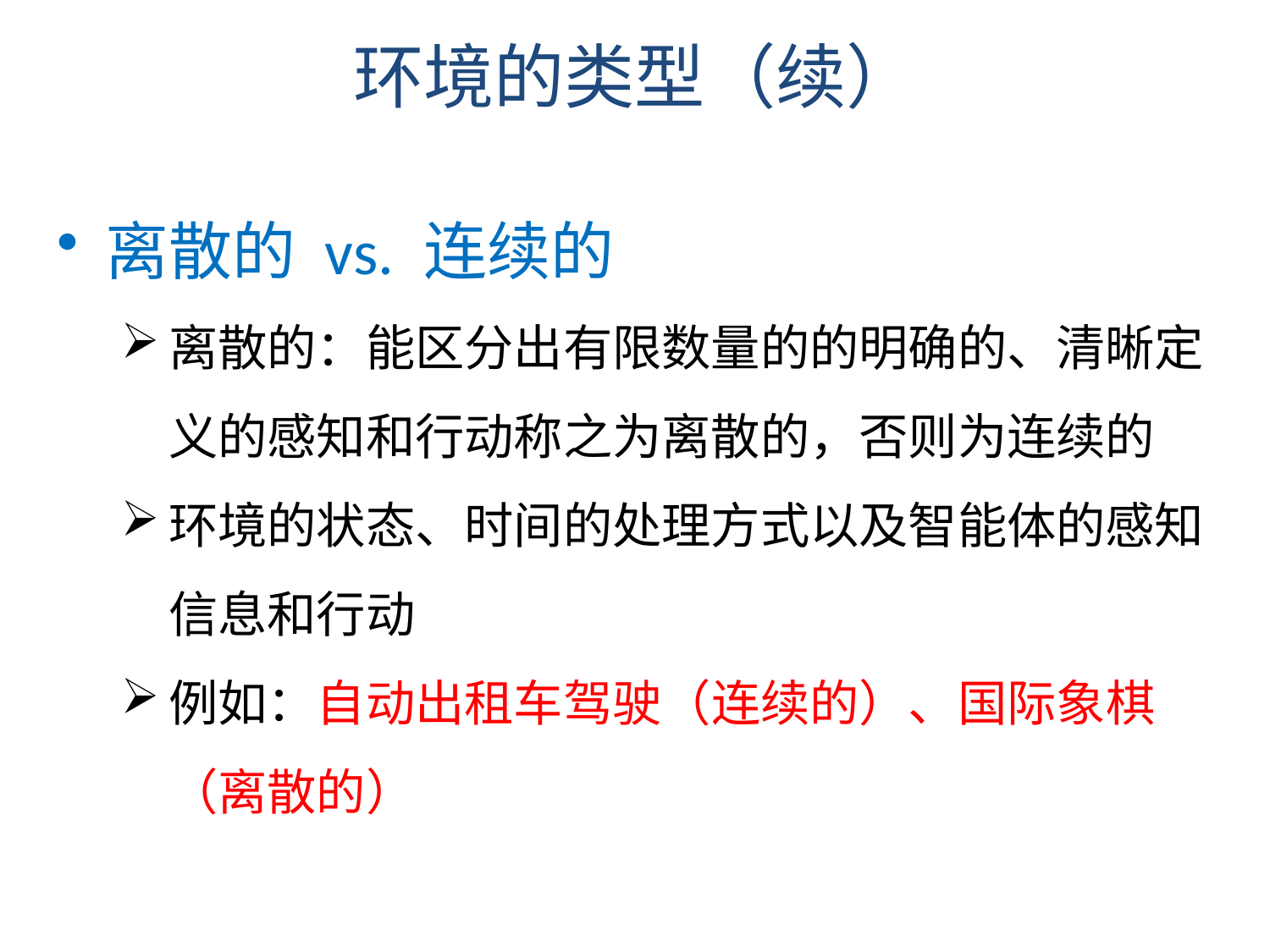

环境的类型（续）

离散的 vs. 连续的
离散的：能区分出有限数量的的明确的、清晰定义的感知和行动称之为离散的，否则为连续的
环境的状态、时间的处理方式以及智能体的感知信息和行动
例如：自动出租车驾驶（连续的）、国际象棋（离散的）